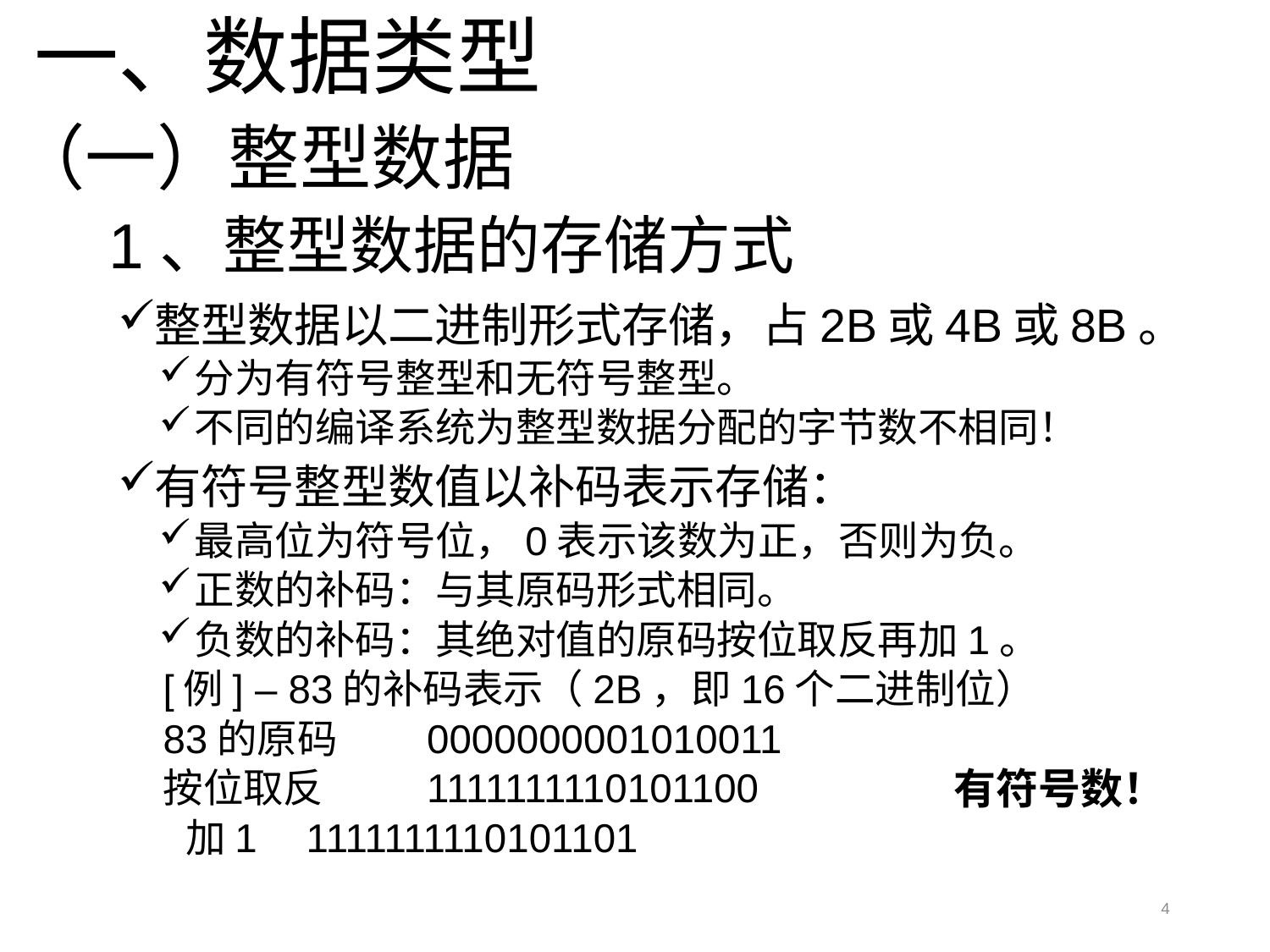

一、数据类型
（一）整型数据
# 1、整型数据的存储方式
整型数据以二进制形式存储，占2B或4B或8B。
分为有符号整型和无符号整型。
不同的编译系统为整型数据分配的字节数不相同！
有符号整型数值以补码表示存储：
最高位为符号位，0表示该数为正，否则为负。
正数的补码：与其原码形式相同。
负数的补码：其绝对值的原码按位取反再加1。
[例] – 83的补码表示（2B，即16个二进制位）
83的原码		0000000001010011
按位取反		1111111110101100
	加1		1111111110101101
有符号数！
4